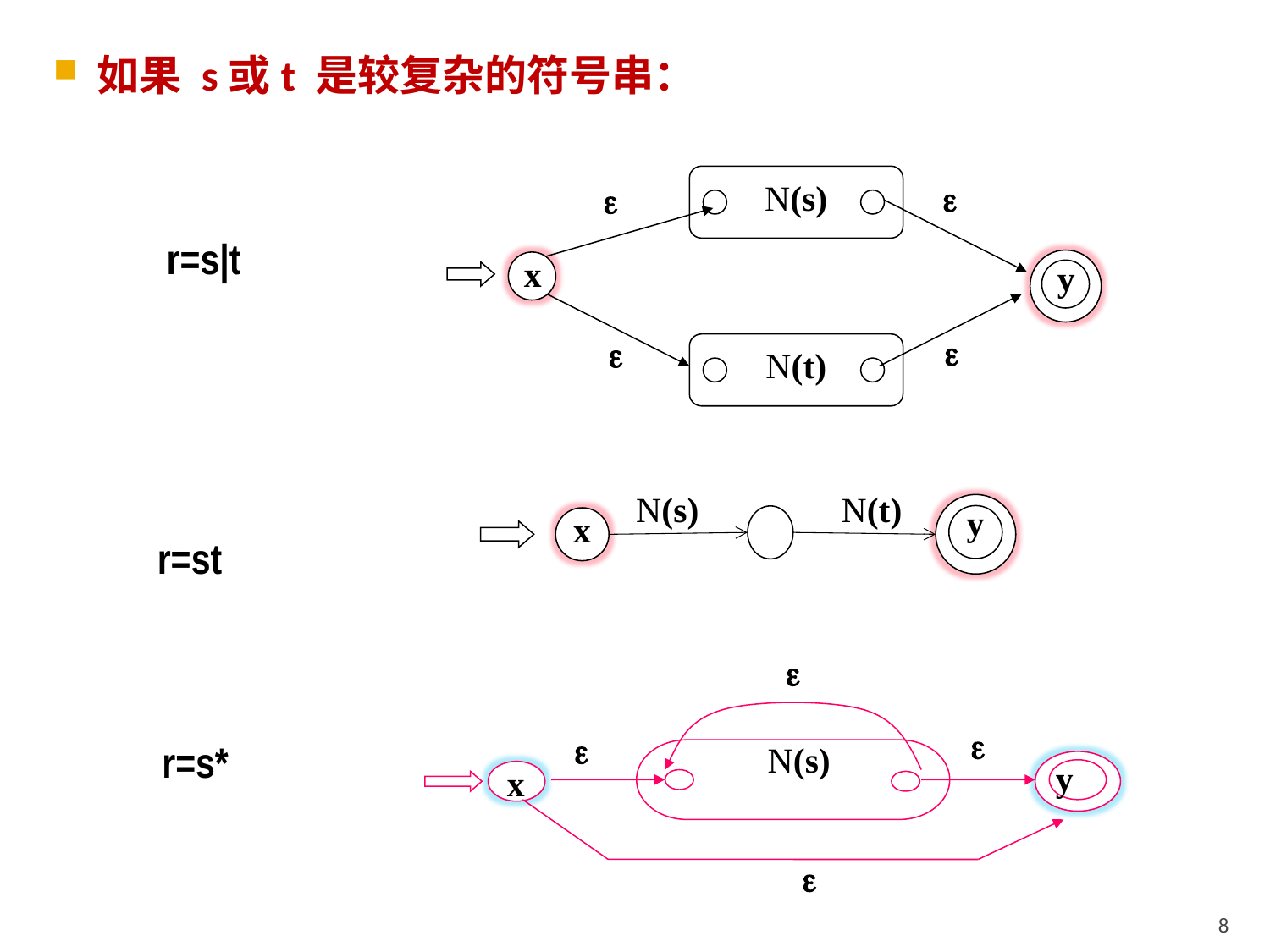

如果 s或t 是较复杂的符号串：
N(s)

ε

ε

y

x

ε

ε

N(t)

r=s|t
N(s)

N(t)

y

x

r=st
ε

ε

ε

N(s)

y

x

ε

r=s*
8